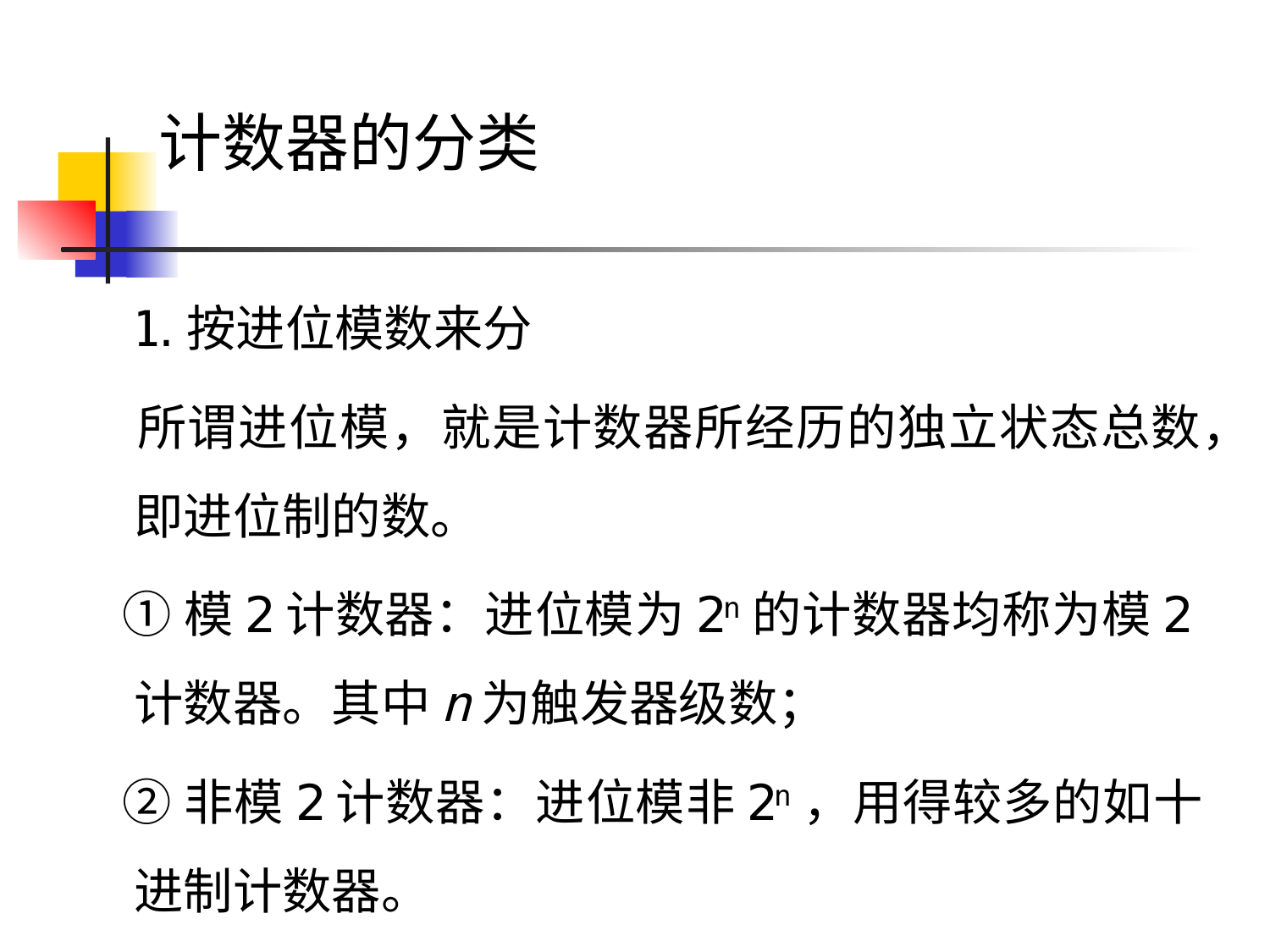

计数器的分类

   1.按进位模数来分
   所谓进位模，就是计数器所经历的独立状态总数，即进位制的数。
   ①模2计数器：进位模为2n的计数器均称为模2计数器。其中n为触发器级数；
   ②非模2计数器：进位模非2n，用得较多的如十进制计数器。